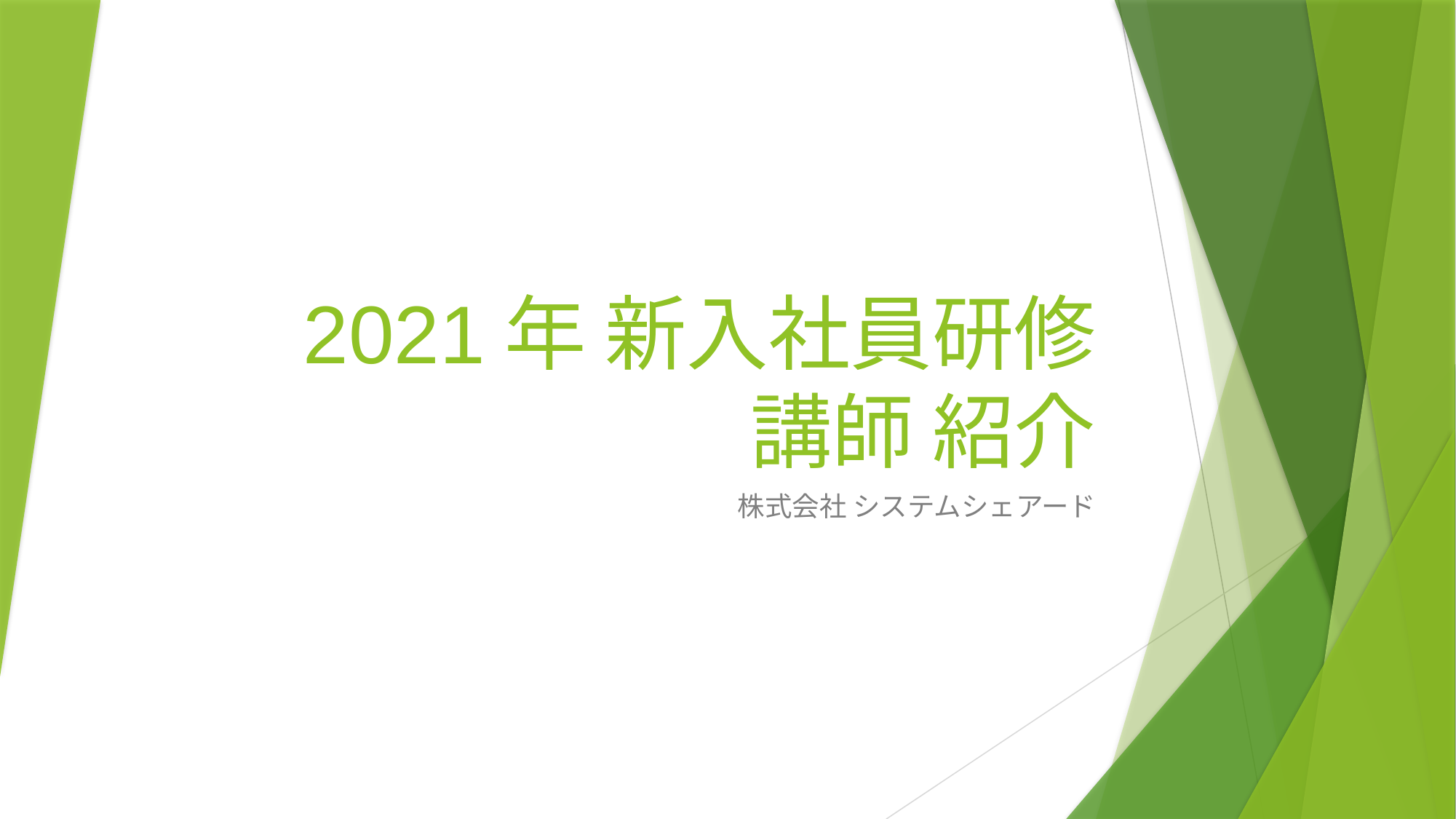

# 2021年 新入社員研修 講師 紹介
株式会社 システムシェアード